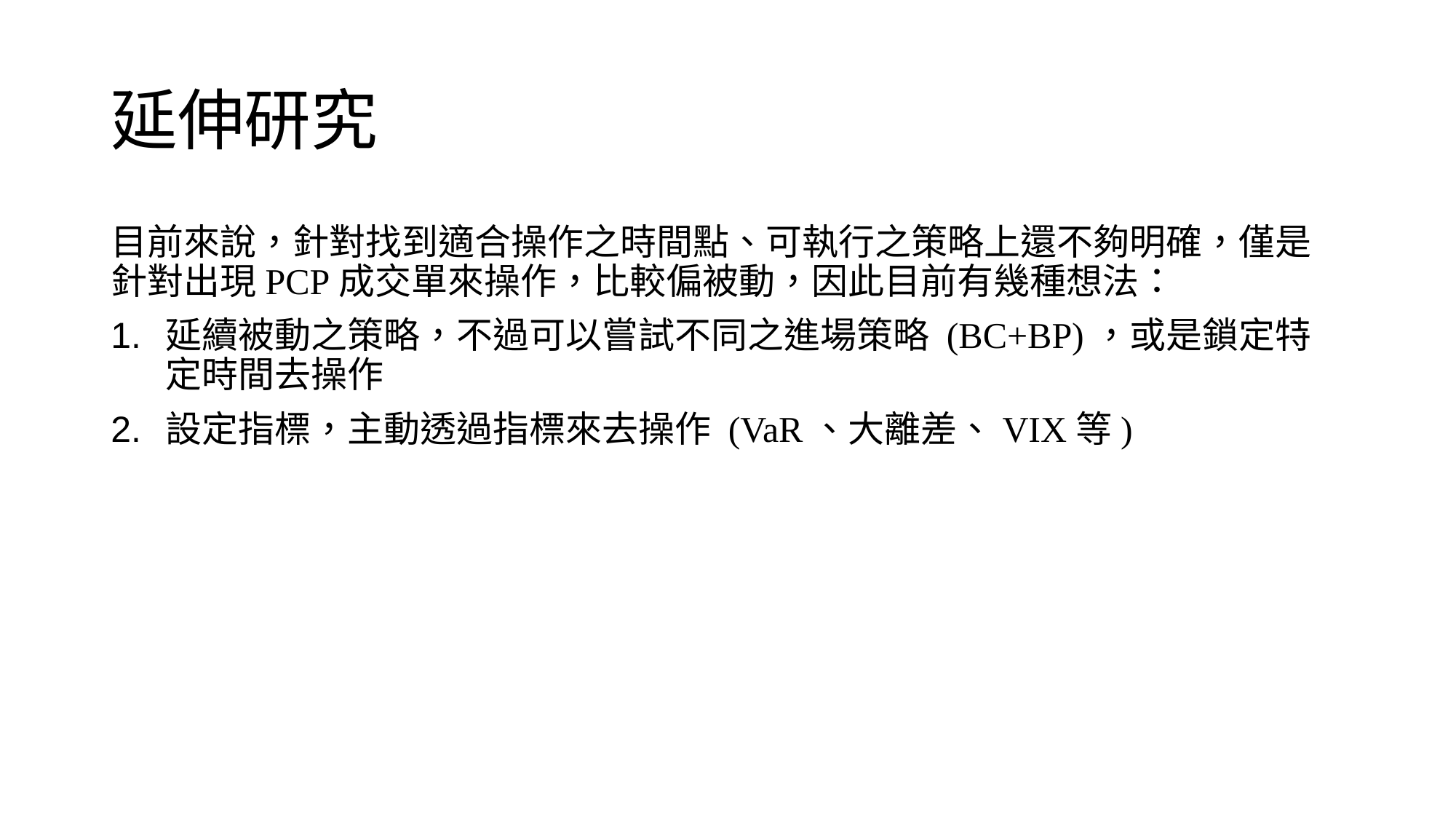

# 延伸研究
目前來說，針對找到適合操作之時間點、可執行之策略上還不夠明確，僅是針對出現PCP成交單來操作，比較偏被動，因此目前有幾種想法：
延續被動之策略，不過可以嘗試不同之進場策略 (BC+BP)，或是鎖定特定時間去操作
設定指標，主動透過指標來去操作 (VaR、大離差、VIX等)